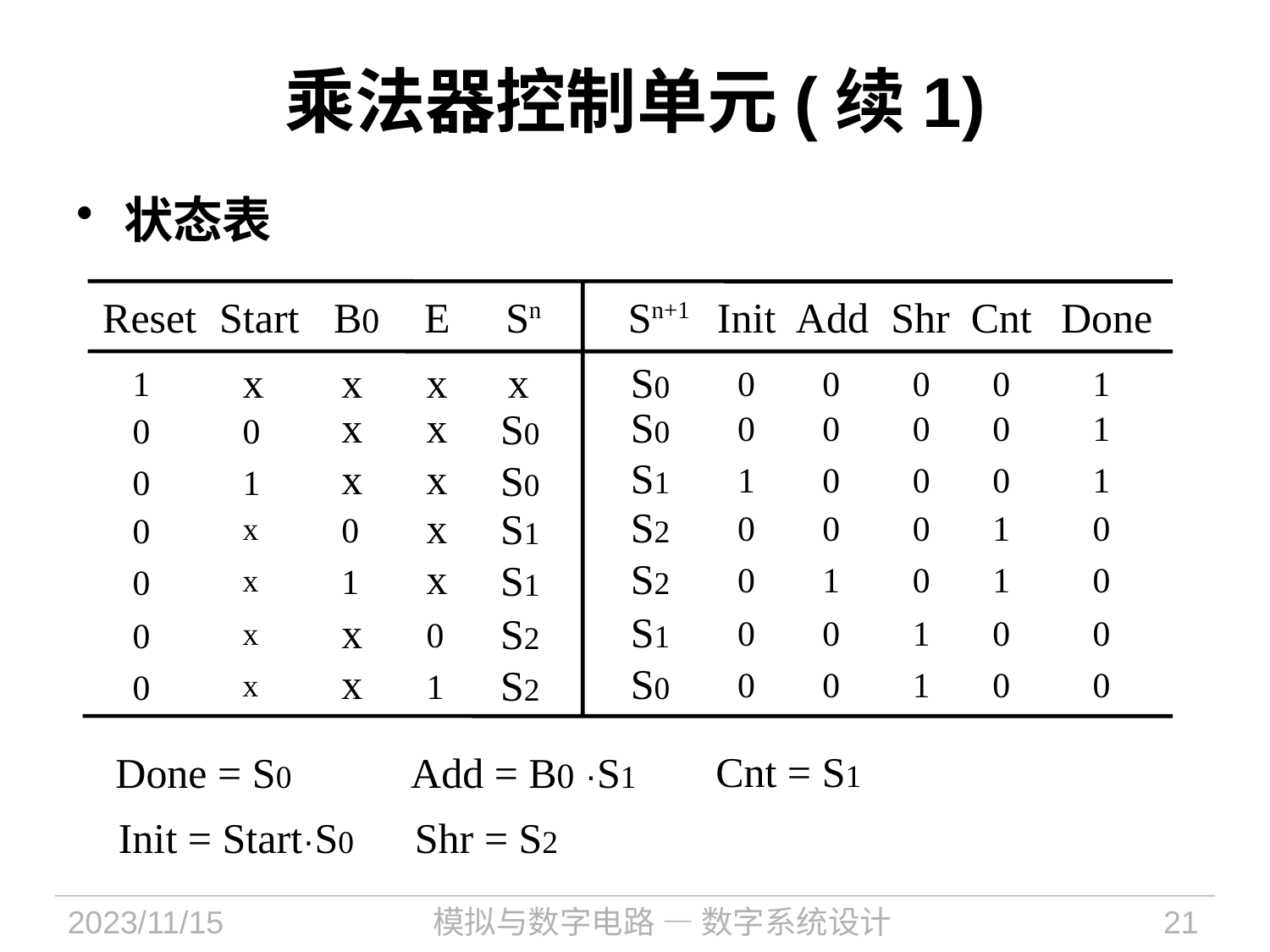

# 乘法器控制单元(续1)
状态表

Reset
Start
B0
E
Sn
Sn+1
Init
Add
Shr
Cnt
Done
S0

x
x
x
x
1
0
0
0
0
1
S0
S0
x
x
0
0
0
0
1
0
0
S1
S0
x
x
1
0
0
0
1
0
1
S2
S1
x
0
0
0
1
0
0
0
x
S2
S1
x
0
1
0
1
0
1
0
x
S1
S2
x
0
0
1
0
0
0
0
x
S0
S2
x
0
0
1
0
0
1
0
x

Cnt = S1
Done = S0
Add = B0 ·S1
Init = Start·S0
Shr = S2
2023/11/15
模拟与数字电路 — 数字系统设计
21